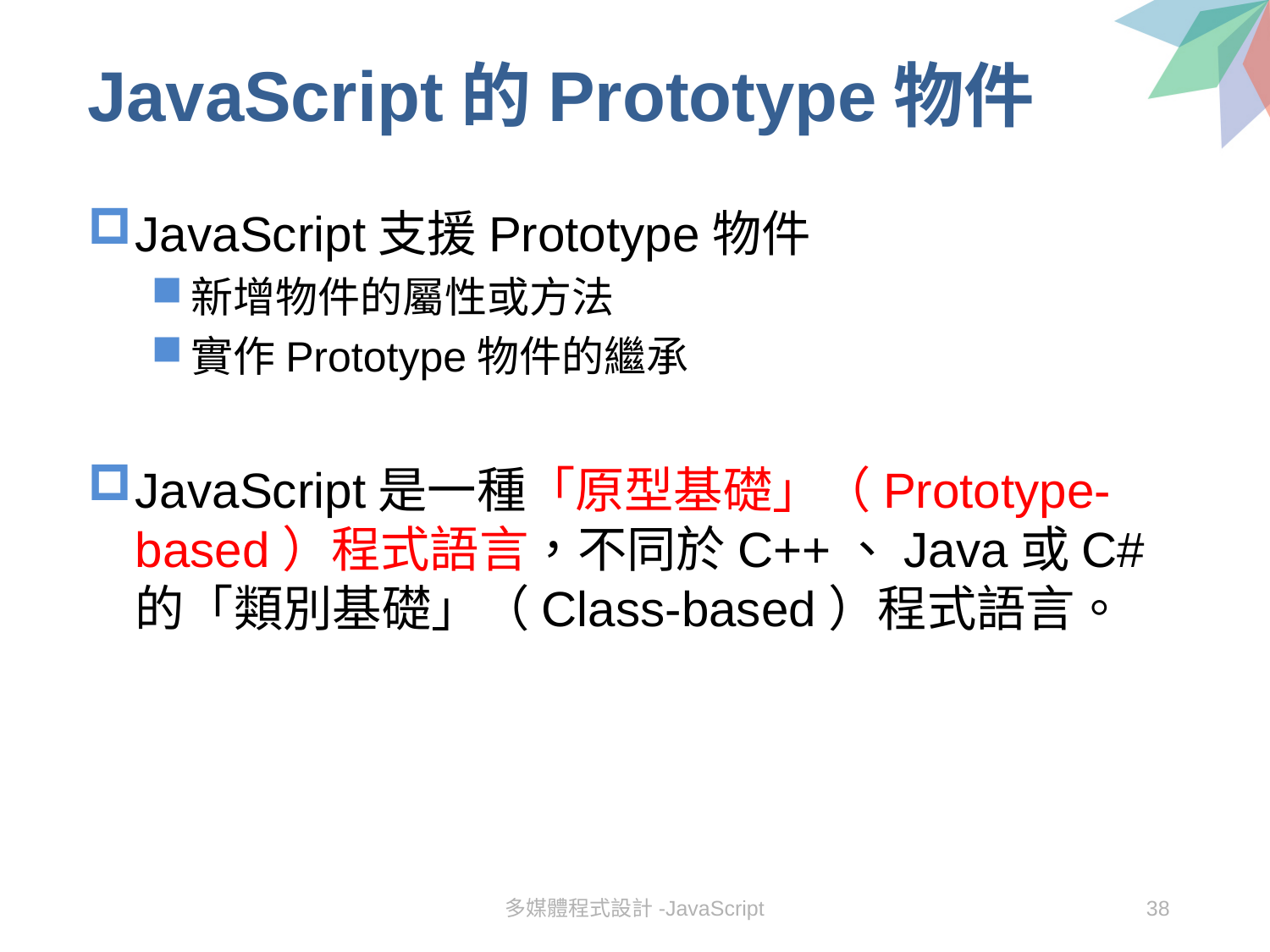

# JavaScript的Prototype物件
JavaScript支援Prototype物件
新增物件的屬性或方法
實作Prototype物件的繼承

JavaScript是一種「原型基礎」（Prototype-based）程式語言，不同於C++、Java或C#的「類別基礎」（Class-based）程式語言。
多媒體程式設計-JavaScript
38